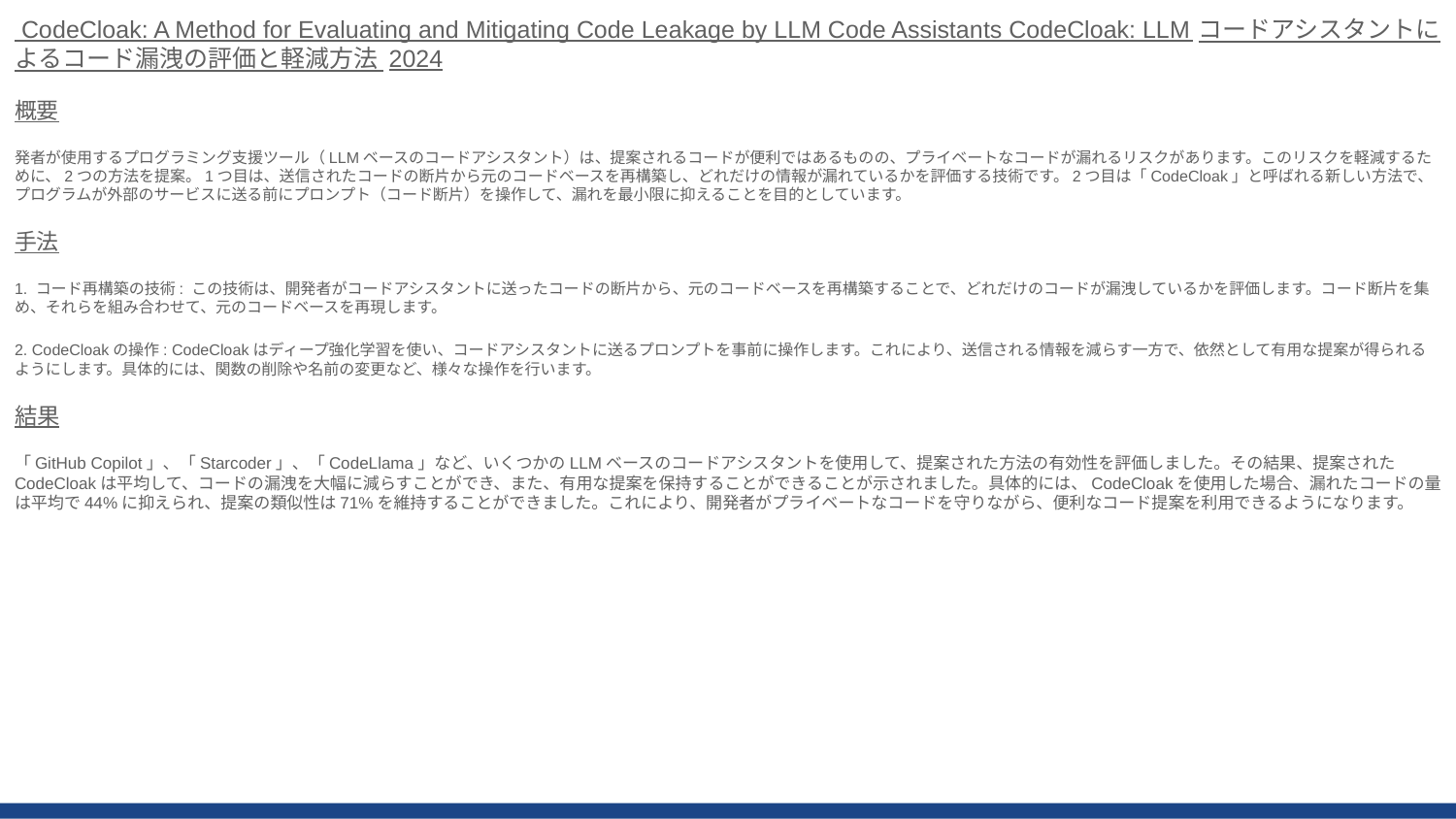

CodeCloak: A Method for Evaluating and Mitigating Code Leakage by LLM Code Assistants CodeCloak: LLMコードアシスタントによるコード漏洩の評価と軽減方法 2024
概要
発者が使用するプログラミング支援ツール（LLMベースのコードアシスタント）は、提案されるコードが便利ではあるものの、プライベートなコードが漏れるリスクがあります。このリスクを軽減するために、2つの方法を提案。1つ目は、送信されたコードの断片から元のコードベースを再構築し、どれだけの情報が漏れているかを評価する技術です。2つ目は「CodeCloak」と呼ばれる新しい方法で、プログラムが外部のサービスに送る前にプロンプト（コード断片）を操作して、漏れを最小限に抑えることを目的としています。
手法
1. コード再構築の技術: この技術は、開発者がコードアシスタントに送ったコードの断片から、元のコードベースを再構築することで、どれだけのコードが漏洩しているかを評価します。コード断片を集め、それらを組み合わせて、元のコードベースを再現します。
2. CodeCloakの操作: CodeCloakはディープ強化学習を使い、コードアシスタントに送るプロンプトを事前に操作します。これにより、送信される情報を減らす一方で、依然として有用な提案が得られるようにします。具体的には、関数の削除や名前の変更など、様々な操作を行います。
結果
「GitHub Copilot」、「Starcoder」、「CodeLlama」など、いくつかのLLMベースのコードアシスタントを使用して、提案された方法の有効性を評価しました。その結果、提案されたCodeCloakは平均して、コードの漏洩を大幅に減らすことができ、また、有用な提案を保持することができることが示されました。具体的には、CodeCloakを使用した場合、漏れたコードの量は平均で44%に抑えられ、提案の類似性は71%を維持することができました。これにより、開発者がプライベートなコードを守りながら、便利なコード提案を利用できるようになります。